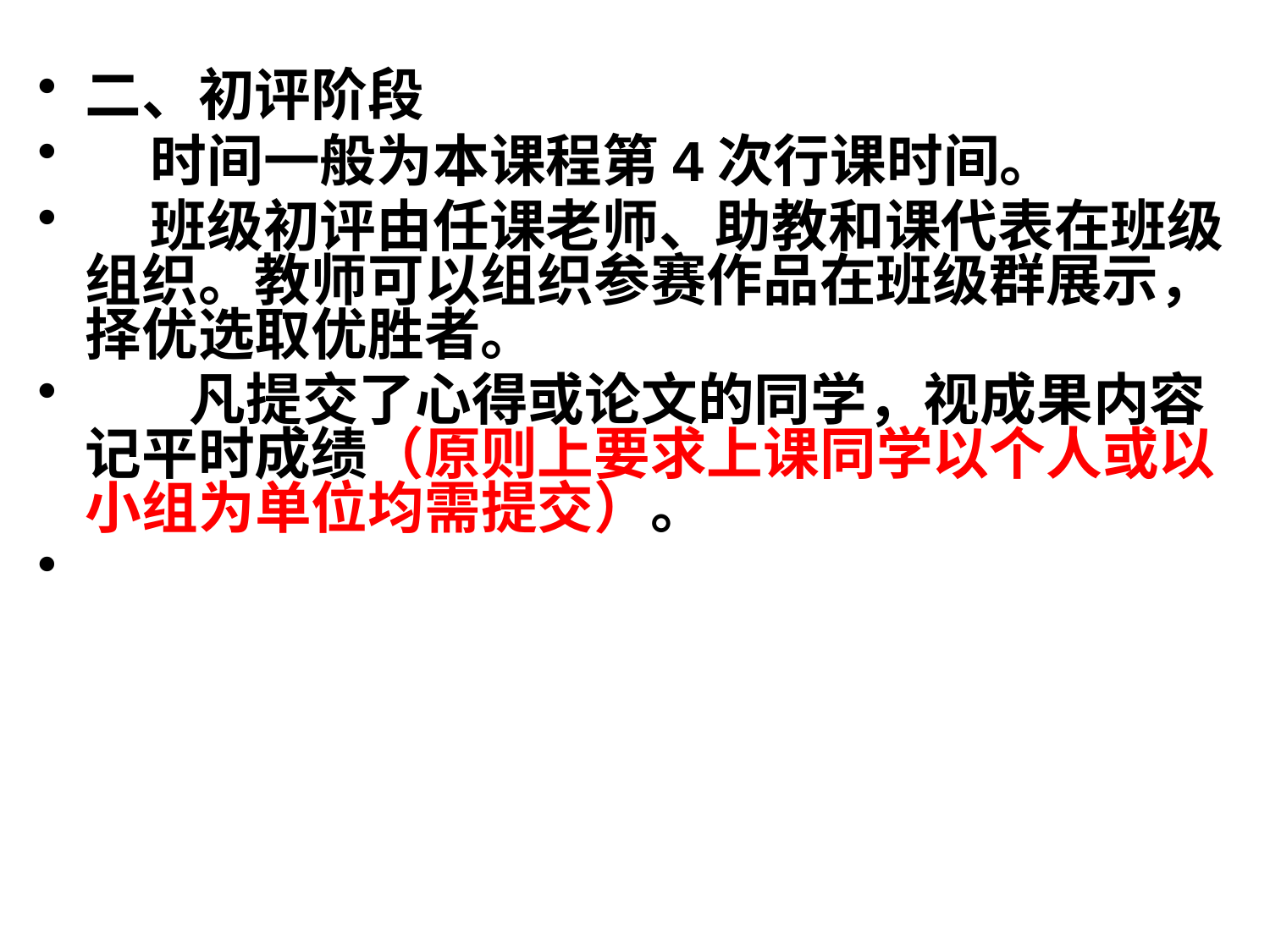

二、初评阶段
    时间一般为本课程第4次行课时间。
    班级初评由任课老师、助教和课代表在班级组织。教师可以组织参赛作品在班级群展示，择优选取优胜者。
       凡提交了心得或论文的同学，视成果内容记平时成绩（原则上要求上课同学以个人或以小组为单位均需提交）。